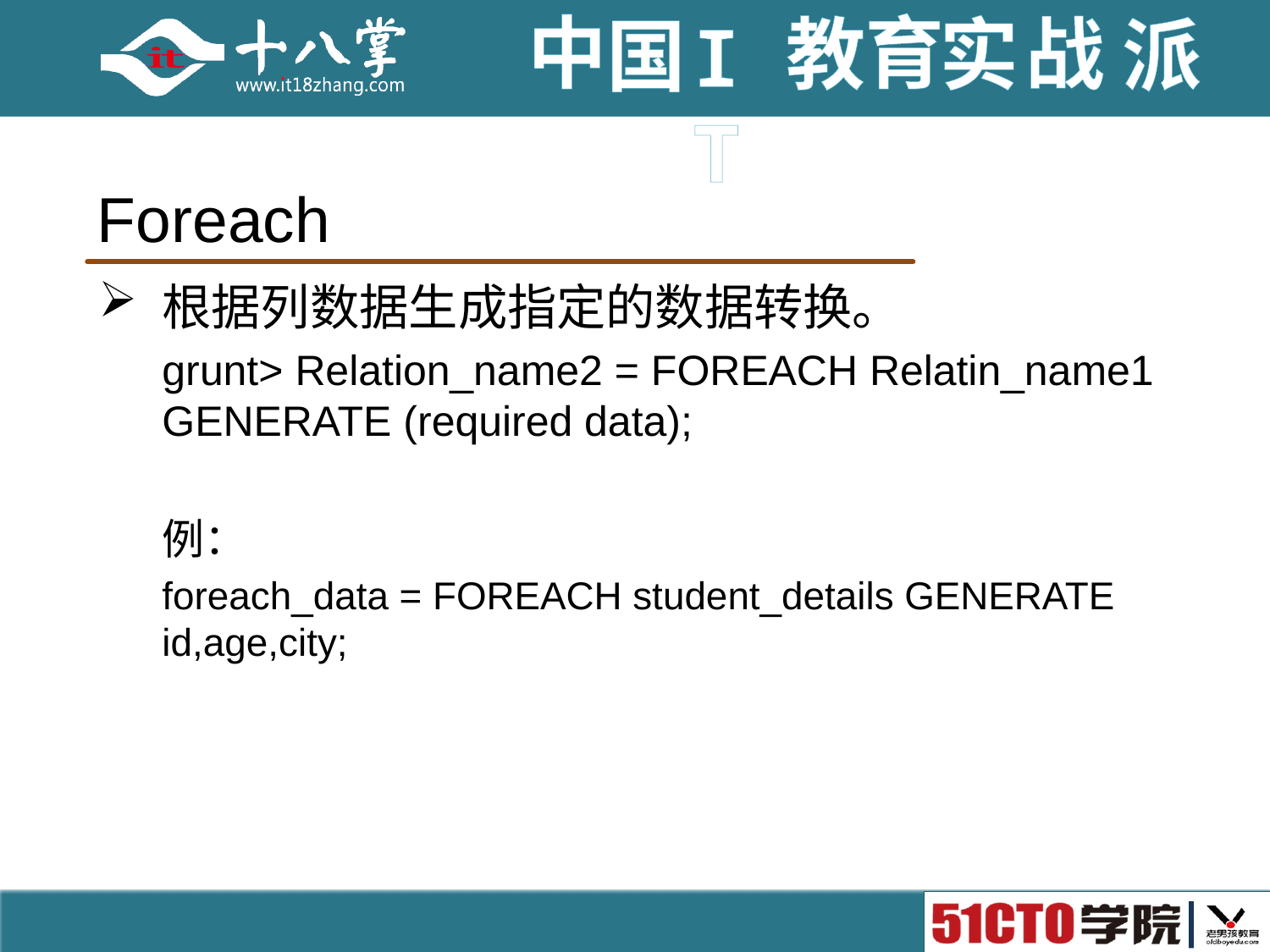

# Foreach
根据列数据生成指定的数据转换。
grunt> Relation_name2 = FOREACH Relatin_name1 GENERATE (required data);

例：
foreach_data = FOREACH student_details GENERATE id,age,city;